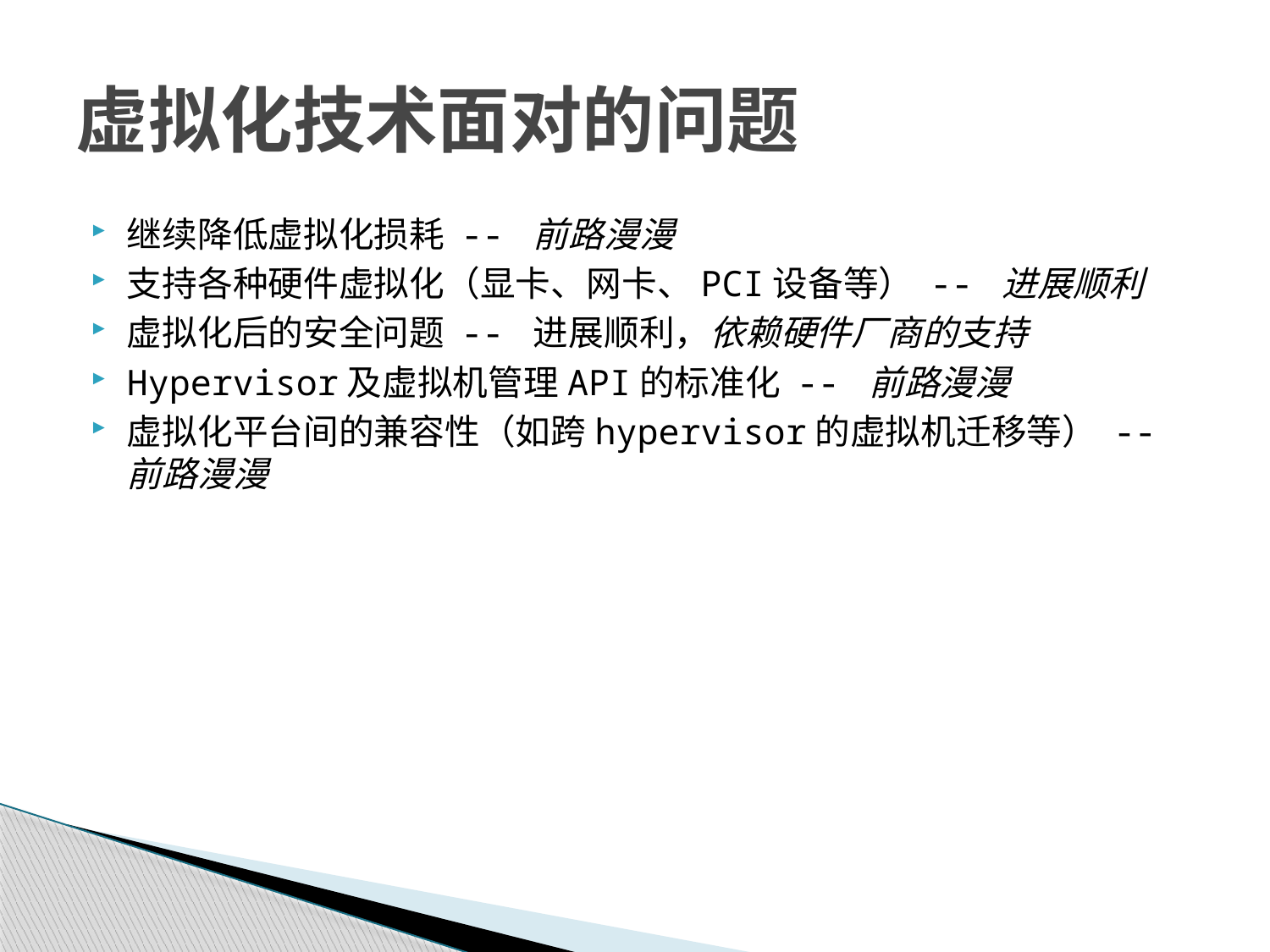

# 虚拟化技术面对的问题
继续降低虚拟化损耗 -- 前路漫漫
支持各种硬件虚拟化（显卡、网卡、PCI设备等） -- 进展顺利
虚拟化后的安全问题 -- 进展顺利，依赖硬件厂商的支持
Hypervisor及虚拟机管理API的标准化 -- 前路漫漫
虚拟化平台间的兼容性（如跨hypervisor的虚拟机迁移等） -- 前路漫漫